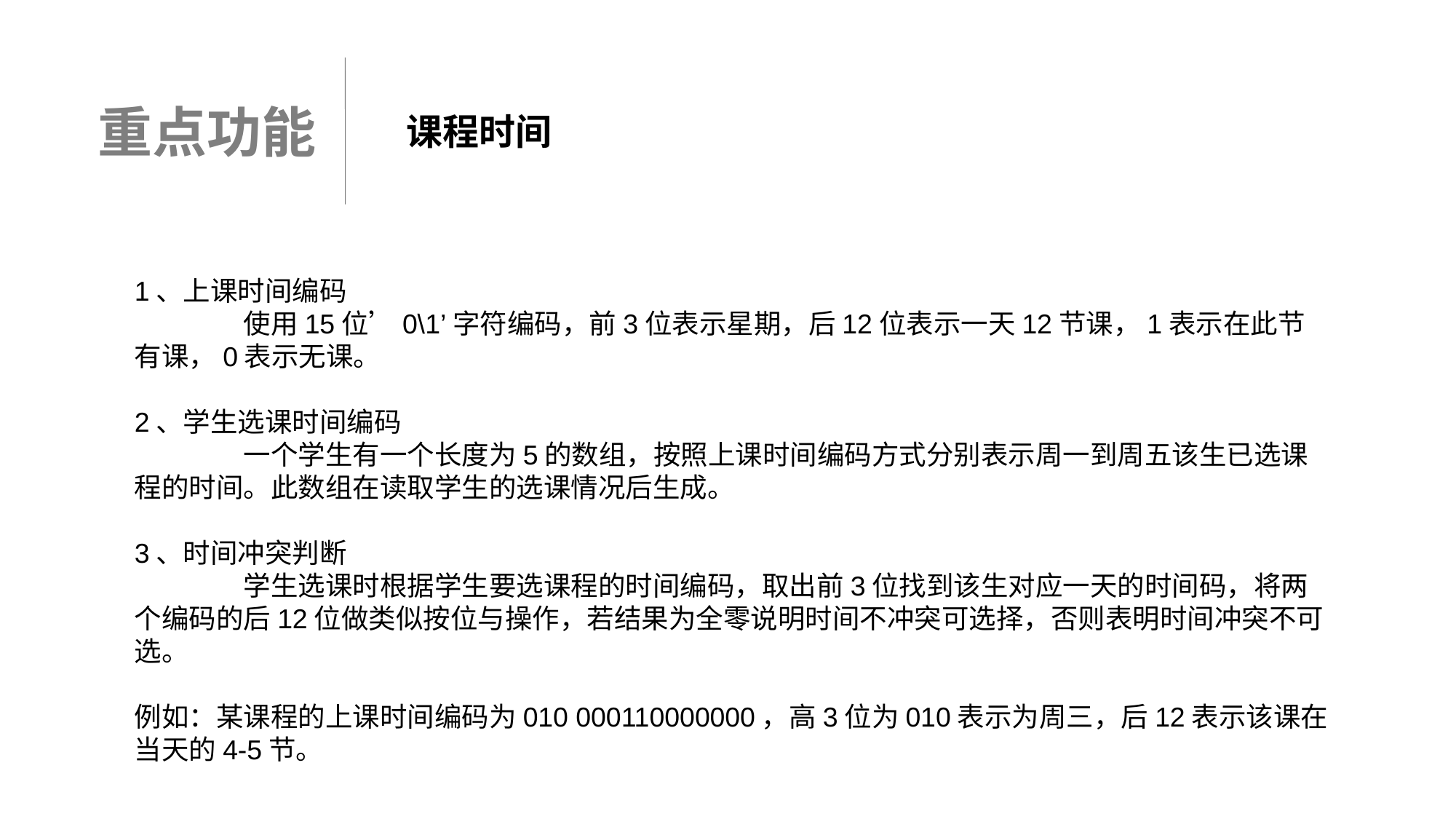

重点功能

课程时间
1、上课时间编码
	使用15位’0\1’字符编码，前3位表示星期，后12位表示一天12节课，1表示在此节有课，0表示无课。

2、学生选课时间编码
	一个学生有一个长度为5的数组，按照上课时间编码方式分别表示周一到周五该生已选课程的时间。此数组在读取学生的选课情况后生成。

3、时间冲突判断
	学生选课时根据学生要选课程的时间编码，取出前3位找到该生对应一天的时间码，将两个编码的后12位做类似按位与操作，若结果为全零说明时间不冲突可选择，否则表明时间冲突不可选。

例如：某课程的上课时间编码为010 000110000000，高3位为010表示为周三，后12表示该课在当天的4-5节。